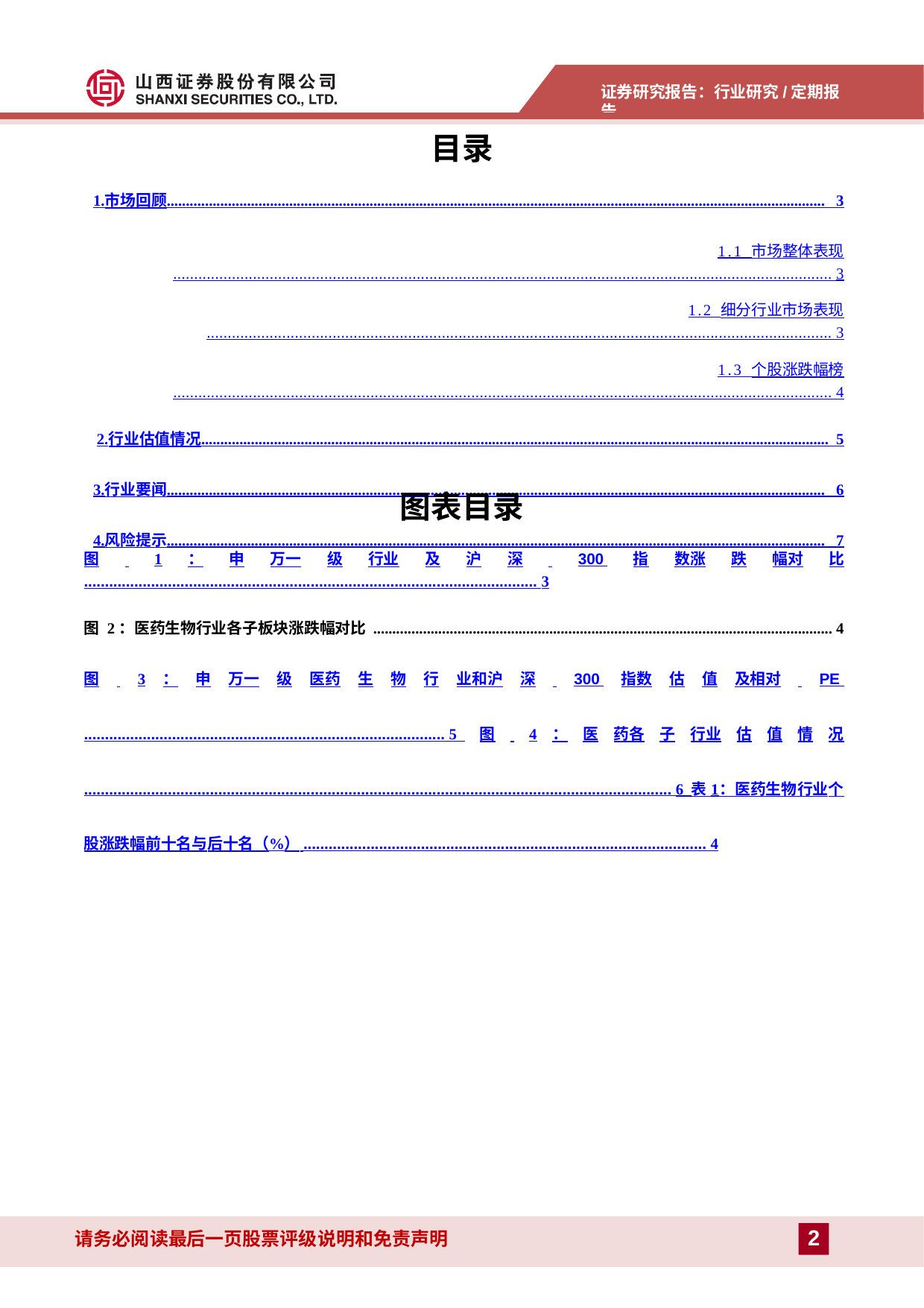

证券研究报告：行业研究/定期报告

目录
1.市场回顾............................................................................................................................................................................   3

1.1  市场整体表现............................................................................................................................................................. 3

1.2  细分行业市场表现..................................................................................................................................................... 3

1.3  个股涨跌幅榜............................................................................................................................................................. 4

2.行业估值情况....................................................................................................................................................................  5

3.行业要闻............................................................................................................................................................................   6

4.风险提示............................................................................................................................................................................   7
图表目录
图 1：申万一级行业及沪深 300 指数涨跌幅对比............................................................................................................ 3

图 2：医药生物行业各子板块涨跌幅对比........................................................................................................................ 4
图 3：申万一级医药生物行业和沪深 300 指数估值及相对 PE ...................................................................................... 5  图 4：医药各子行业估值情况............................................................................................................................................ 6  表 1：医药生物行业个股涨跌幅前十名与后十名（%） ................................................................................................ 4

2
请务必阅读最后一页股票评级说明和免责声明